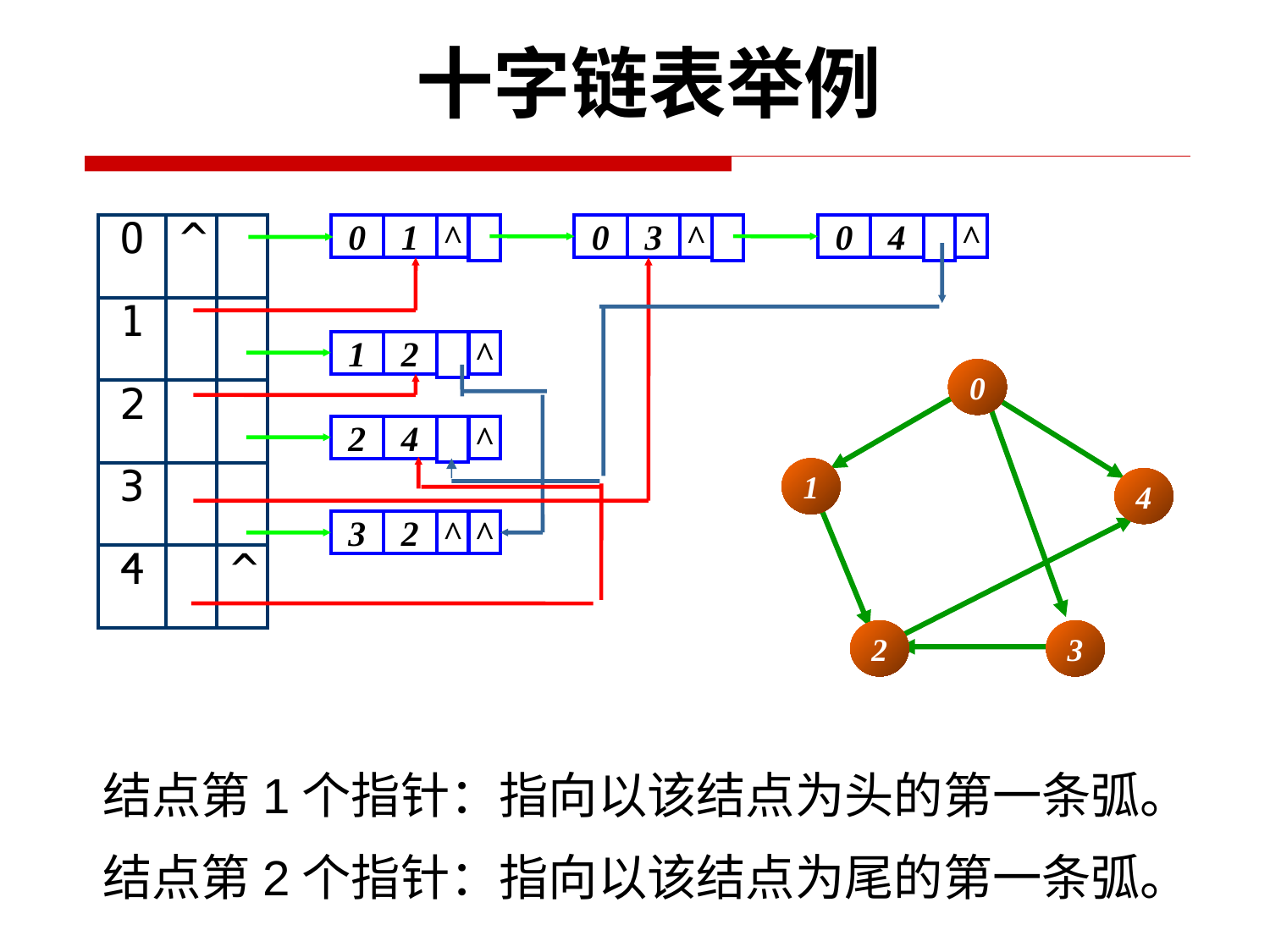

十字链表举例
| 0 | ^ |  |
| --- | --- | --- |
| 1 |  |  |
| 2 |  |  |
| 3 |  |  |
| 4 |  | ^ |
0
1
^

0
3
^

0
4

^

1
2

^

0

1
4

2
3

2
4

^

3
2
^
^

结点第1个指针：指向以该结点为头的第一条弧。
结点第2个指针：指向以该结点为尾的第一条弧。